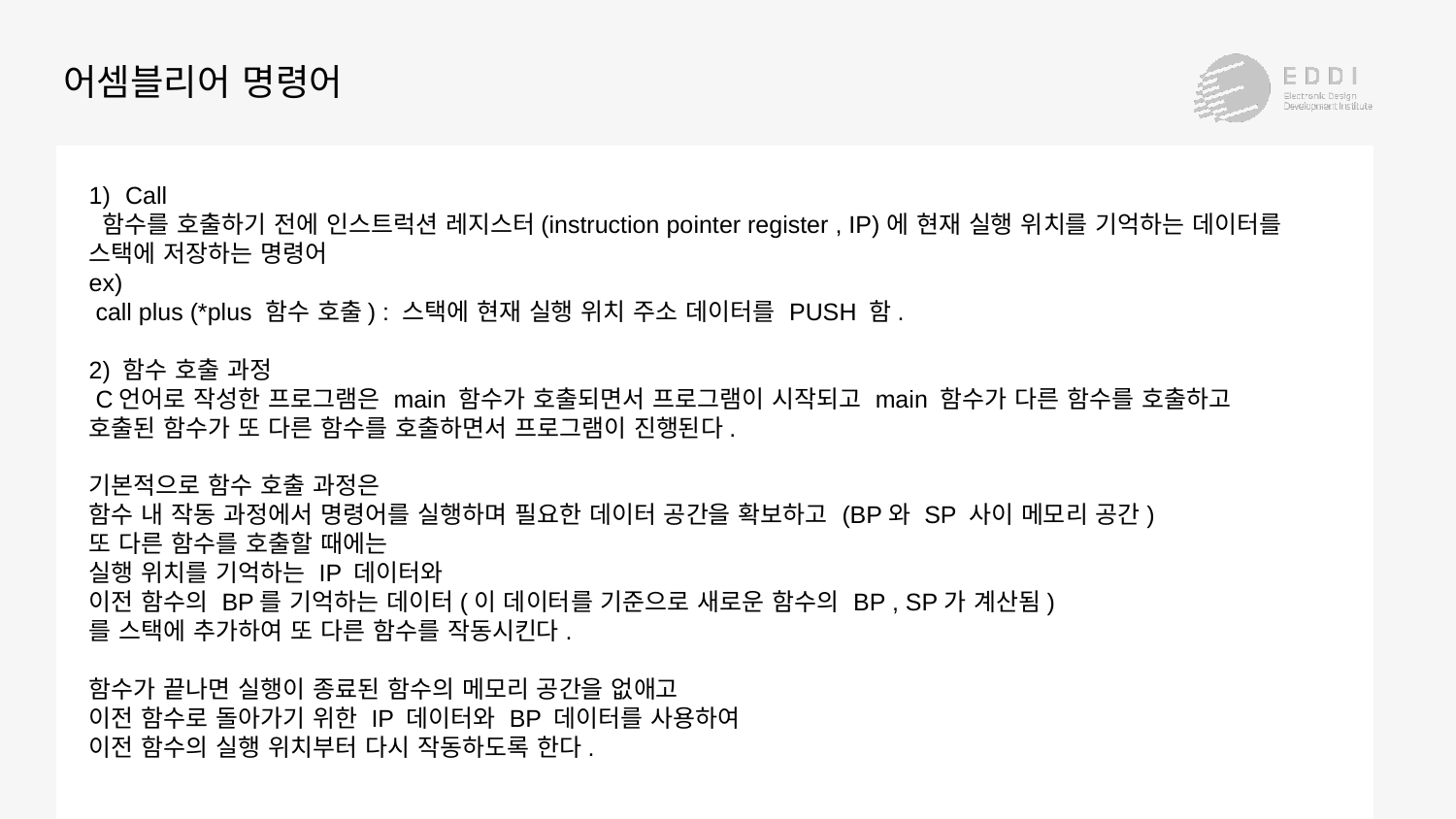

어셈블리어 명령어
Call
 함수를 호출하기 전에 인스트럭션 레지스터(instruction pointer register , IP)에 현재 실행 위치를 기억하는 데이터를
스택에 저장하는 명령어
ex)
 call plus (*plus 함수 호출) : 스택에 현재 실행 위치 주소 데이터를 PUSH 함.

2) 함수 호출 과정
 C언어로 작성한 프로그램은 main 함수가 호출되면서 프로그램이 시작되고 main 함수가 다른 함수를 호출하고
호출된 함수가 또 다른 함수를 호출하면서 프로그램이 진행된다.

기본적으로 함수 호출 과정은
함수 내 작동 과정에서 명령어를 실행하며 필요한 데이터 공간을 확보하고 (BP와 SP 사이 메모리 공간)
또 다른 함수를 호출할 때에는
실행 위치를 기억하는 IP 데이터와
이전 함수의 BP를 기억하는 데이터(이 데이터를 기준으로 새로운 함수의 BP , SP가 계산됨)
를 스택에 추가하여 또 다른 함수를 작동시킨다.

함수가 끝나면 실행이 종료된 함수의 메모리 공간을 없애고
이전 함수로 돌아가기 위한 IP 데이터와 BP 데이터를 사용하여
이전 함수의 실행 위치부터 다시 작동하도록 한다.